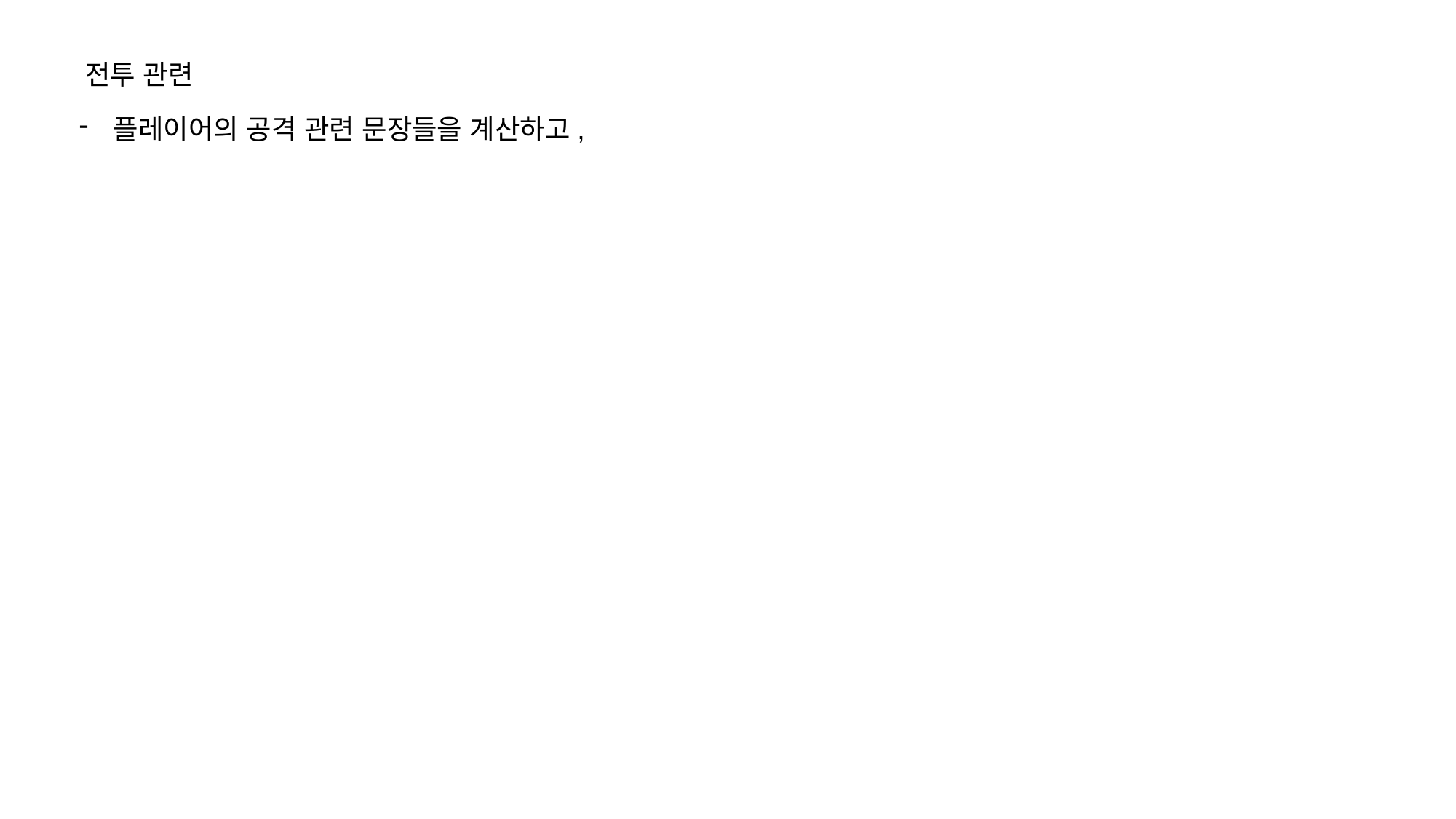

전투 관련
플레이어의 공격 관련 문장들을 계산하고,